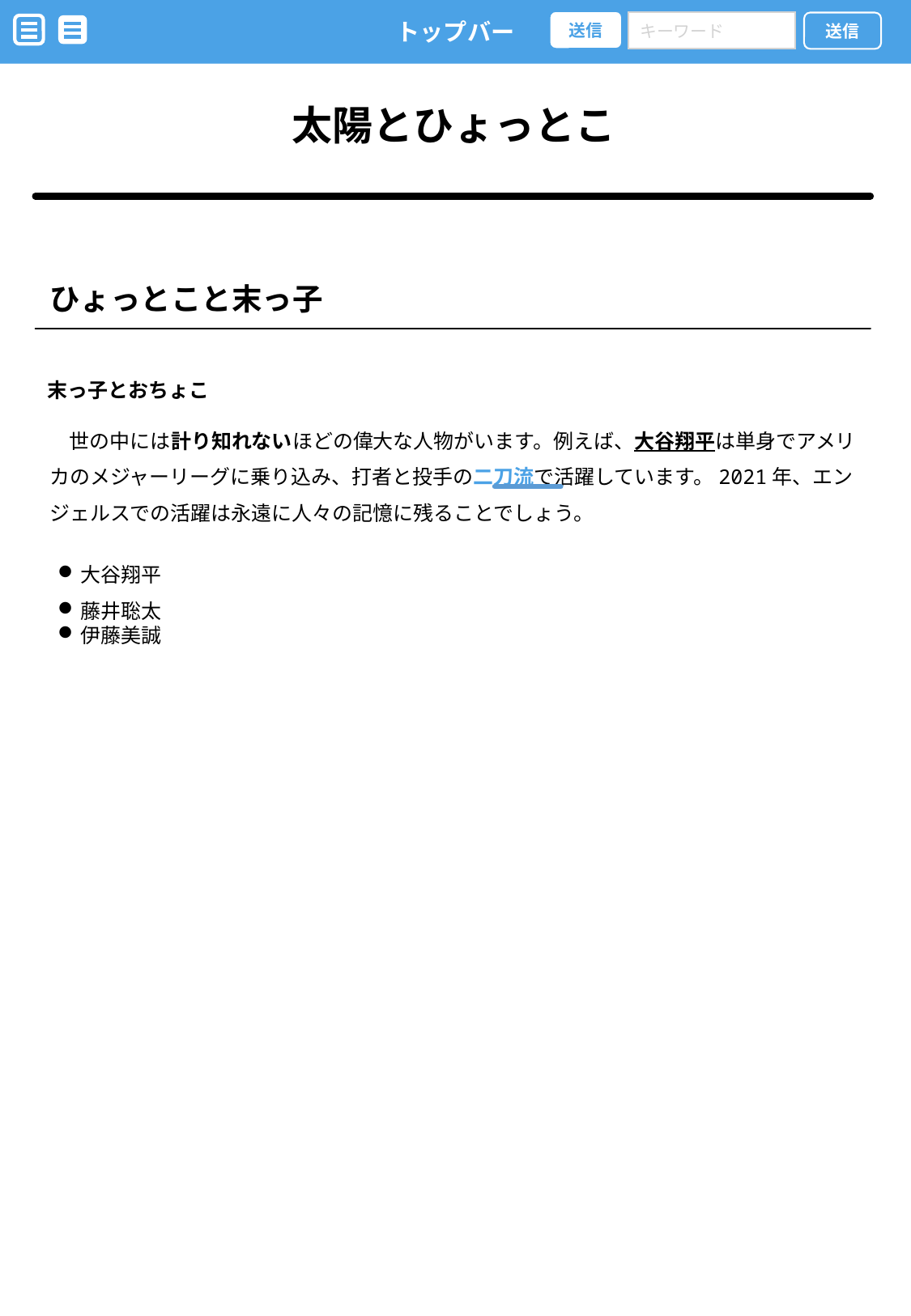

トップバー
送信
キーワード
送信

太陽とひょっとこ
ひょっとこと末っ子
末っ子とおちょこ
世の中には計り知れないほどの偉大な人物がいます。例えば、大谷翔平は単身でアメリカのメジャーリーグに乗り込み、打者と投手の二刀流で活躍しています。2021年、エンジェルスでの活躍は永遠に人々の記憶に残ることでしょう。
大谷翔平
藤井聡太
伊藤美誠